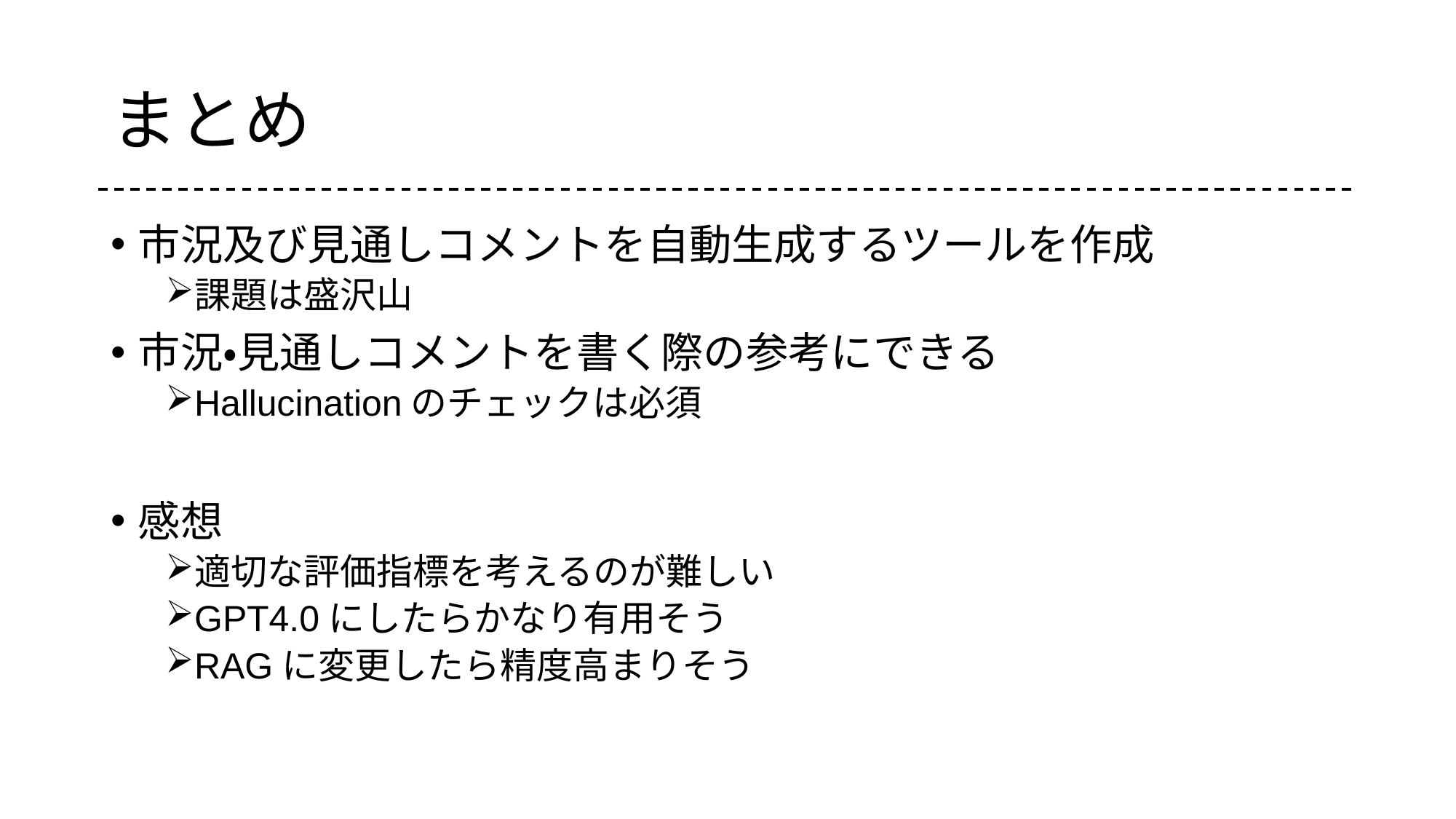

# まとめ
市況及び見通しコメントを自動生成するツールを作成
課題は盛沢山
市況・見通しコメントを書く際の参考にできる
Hallucinationのチェックは必須

感想
適切な評価指標を考えるのが難しい
GPT4.0にしたらかなり有用そう
RAGに変更したら精度高まりそう